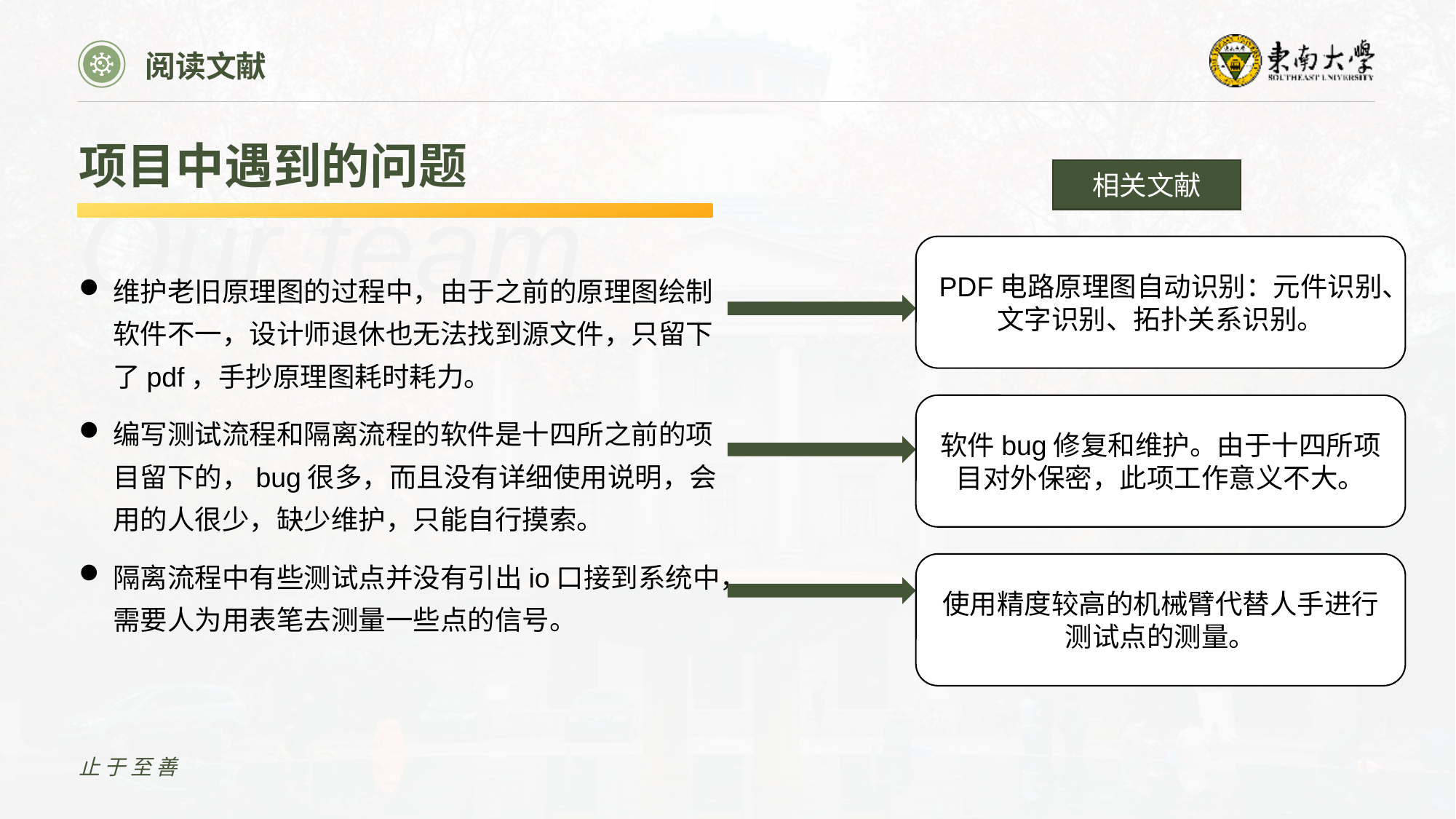

阅读文献
项目中遇到的问题
相关文献

PDF电路原理图自动识别：元件识别、文字识别、拓扑关系识别。
维护老旧原理图的过程中，由于之前的原理图绘制软件不一，设计师退休也无法找到源文件，只留下了pdf，手抄原理图耗时耗力。
编写测试流程和隔离流程的软件是十四所之前的项目留下的，bug很多，而且没有详细使用说明，会用的人很少，缺少维护，只能自行摸索。
隔离流程中有些测试点并没有引出io口接到系统中，需要人为用表笔去测量一些点的信号。

软件bug修复和维护。由于十四所项目对外保密，此项工作意义不大。

使用精度较高的机械臂代替人手进行测试点的测量。

止于至善